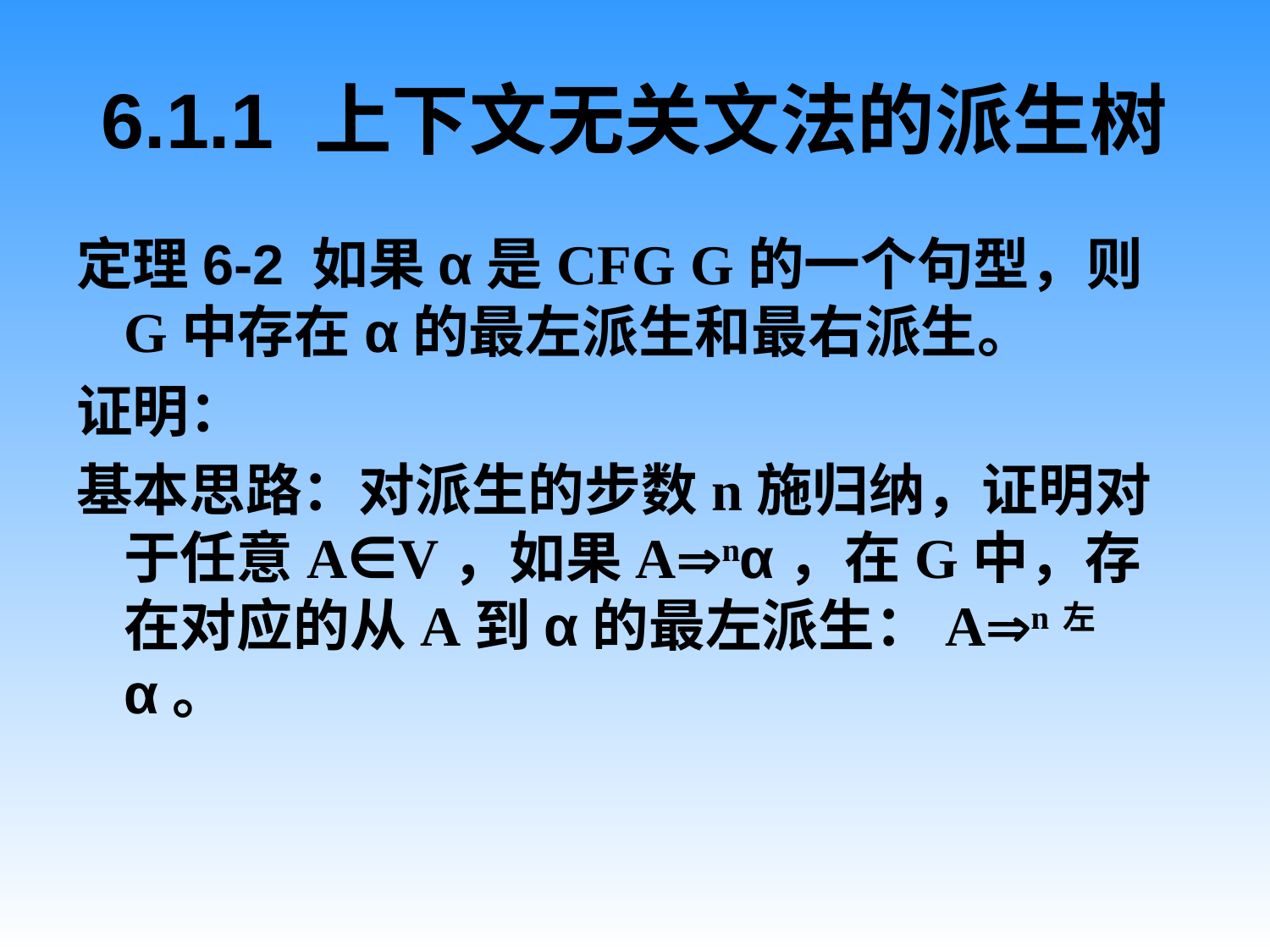

# 6.1.1 上下文无关文法的派生树
定理6-2 如果α是CFG G的一个句型，则G中存在α的最左派生和最右派生。
证明：
基本思路：对派生的步数n施归纳，证明对于任意A∈V，如果A⇒nα，在G中，存在对应的从A到α的最左派生：A⇒n左α。

25